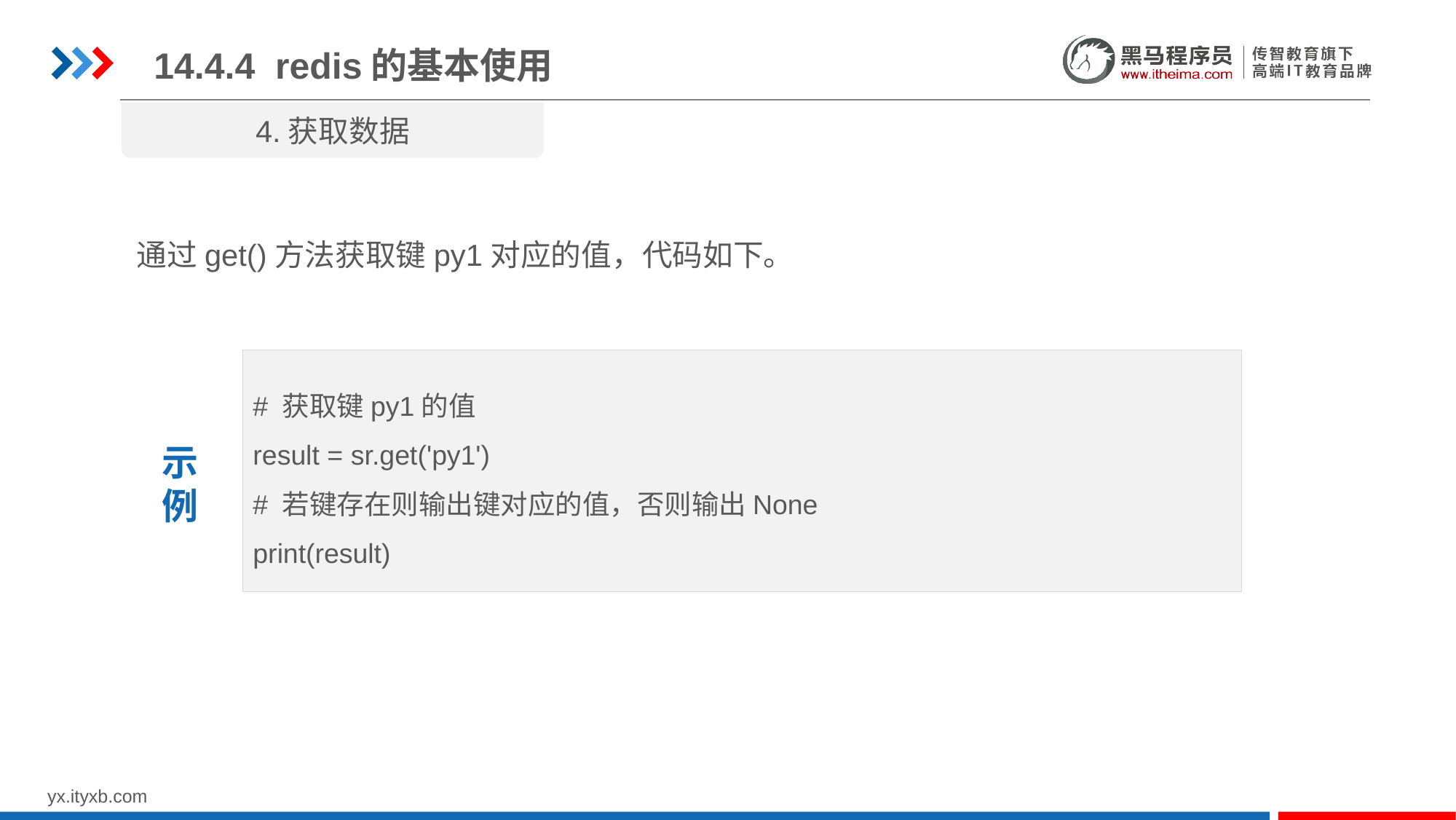

14.4.4  redis的基本使用

4.获取数据
通过get()方法获取键py1对应的值，代码如下。
# 获取键py1的值
result = sr.get('py1')
# 若键存在则输出键对应的值，否则输出None
print(result)
示
例